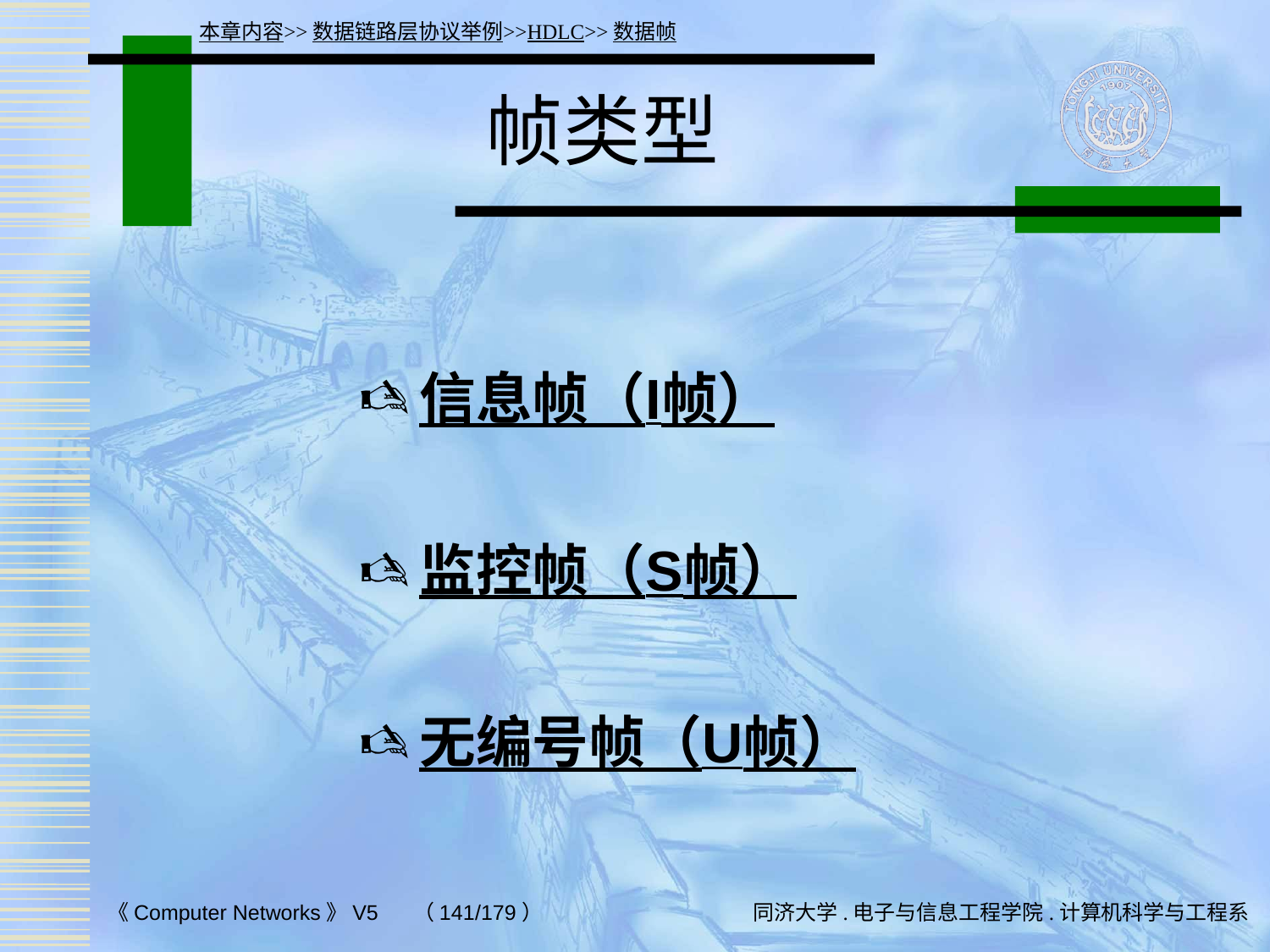

本章内容>>数据链路层协议举例>>HDLC>>数据帧
# 帧类型
信息帧（I帧）

监控帧（S帧）

无编号帧（U帧）